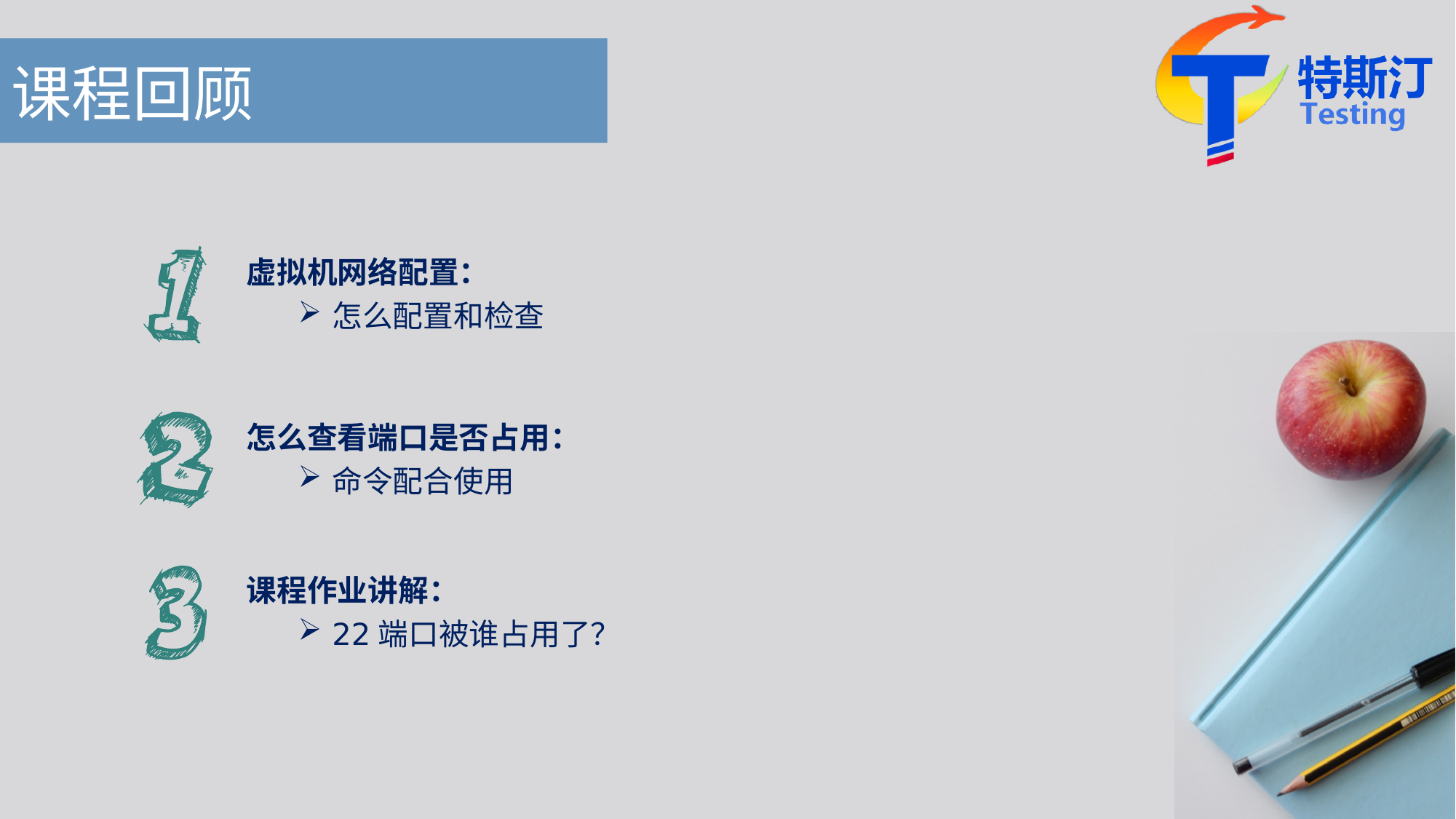

# 课程回顾

虚拟机网络配置：
怎么配置和检查

怎么查看端口是否占用：
命令配合使用

课程作业讲解：
22端口被谁占用了？